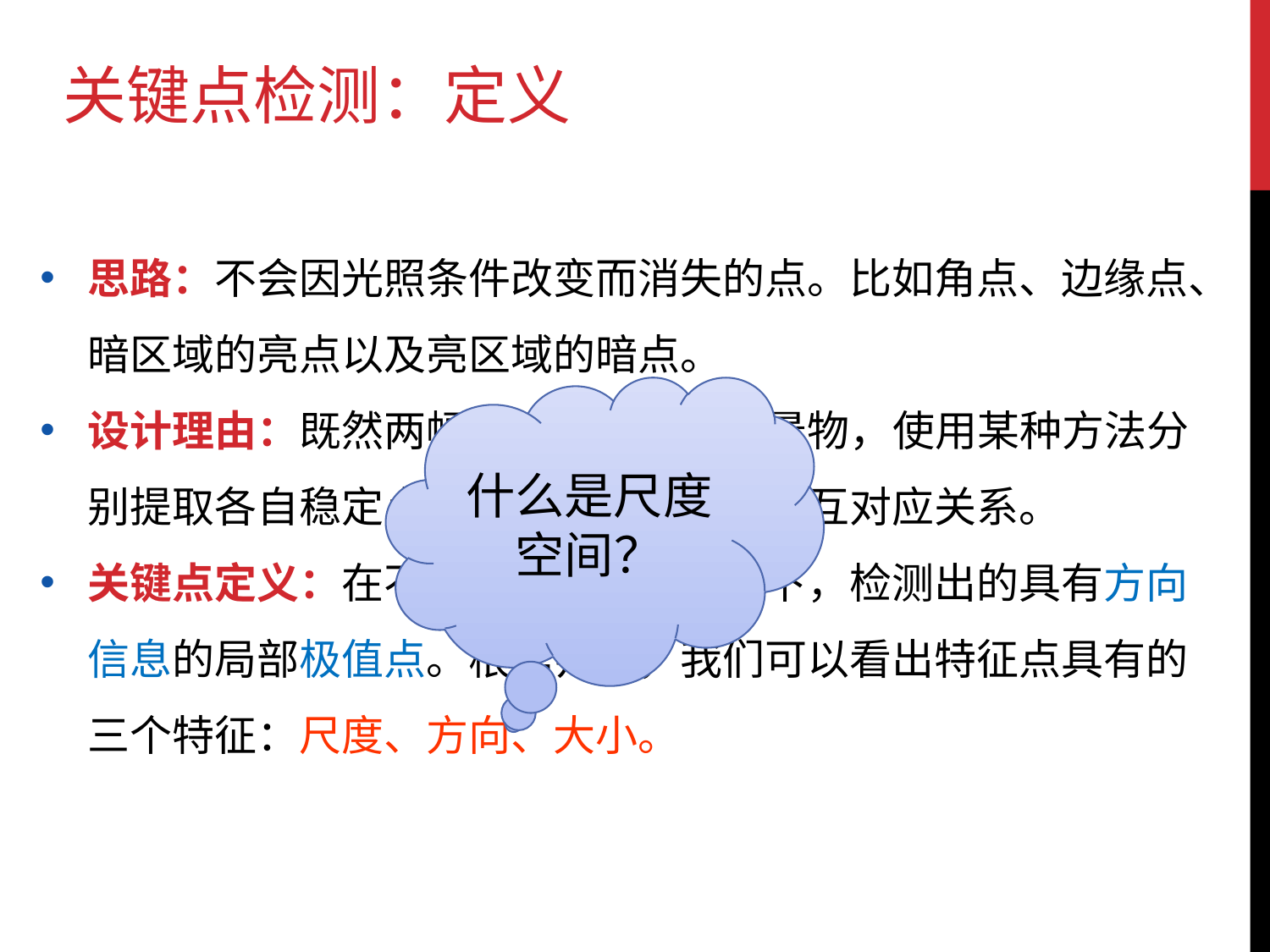

关键点检测：定义
思路：不会因光照条件改变而消失的点。比如角点、边缘点、暗区域的亮点以及亮区域的暗点。
设计理由：既然两幅图像中有相同的景物，使用某种方法分别提取各自稳定点，这些点间会存在相互对应关系。
关键点定义：在不同尺度空间的图像下，检测出的具有方向信息的局部极值点。根据归纳，我们可以看出特征点具有的三个特征：尺度、方向、大小。

什么是尺度空间？
21